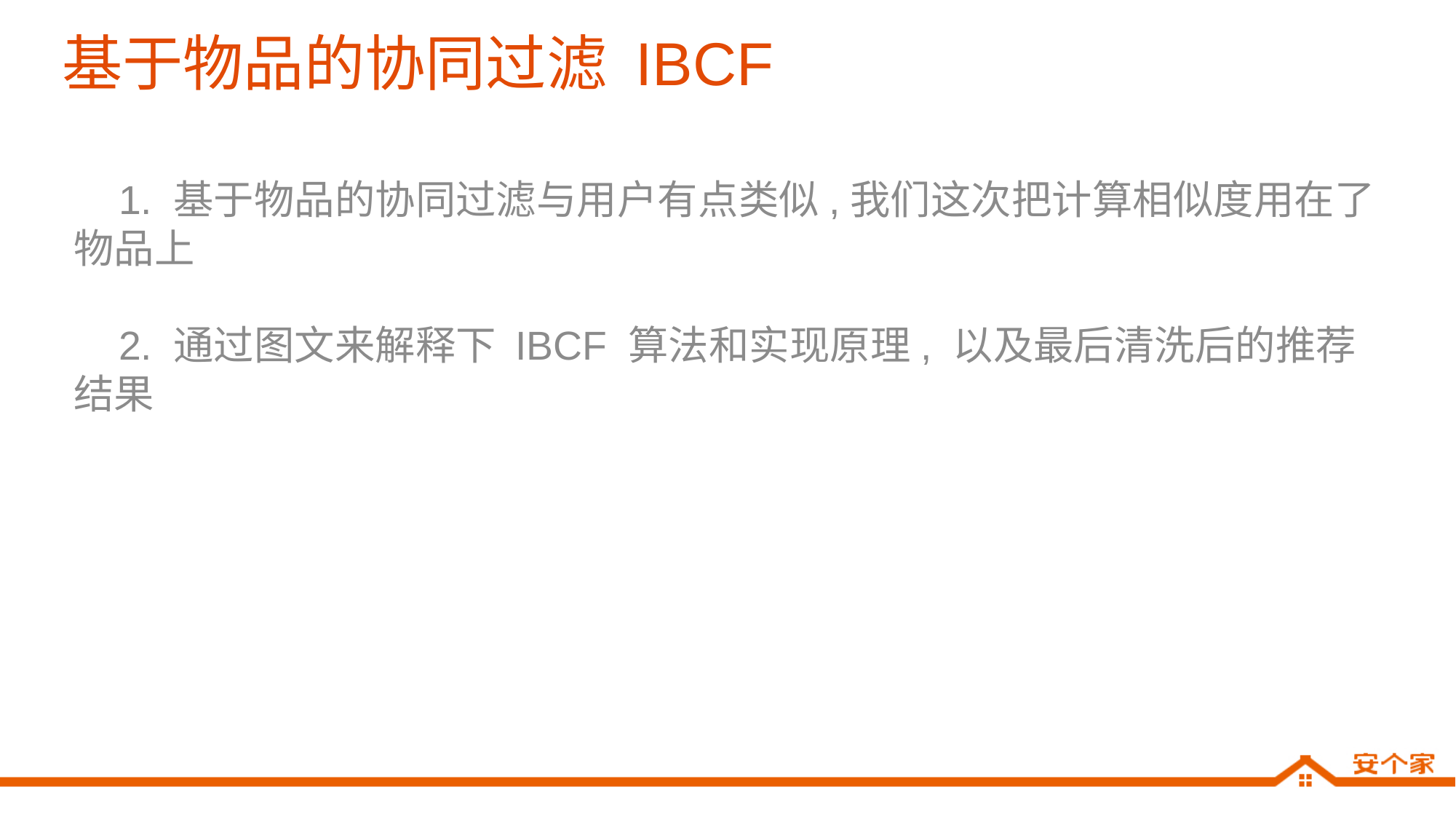

# 基于物品的协同过滤 IBCF
    1. 基于物品的协同过滤与用户有点类似,我们这次把计算相似度用在了物品上

    2. 通过图文来解释下 IBCF 算法和实现原理, 以及最后清洗后的推荐结果